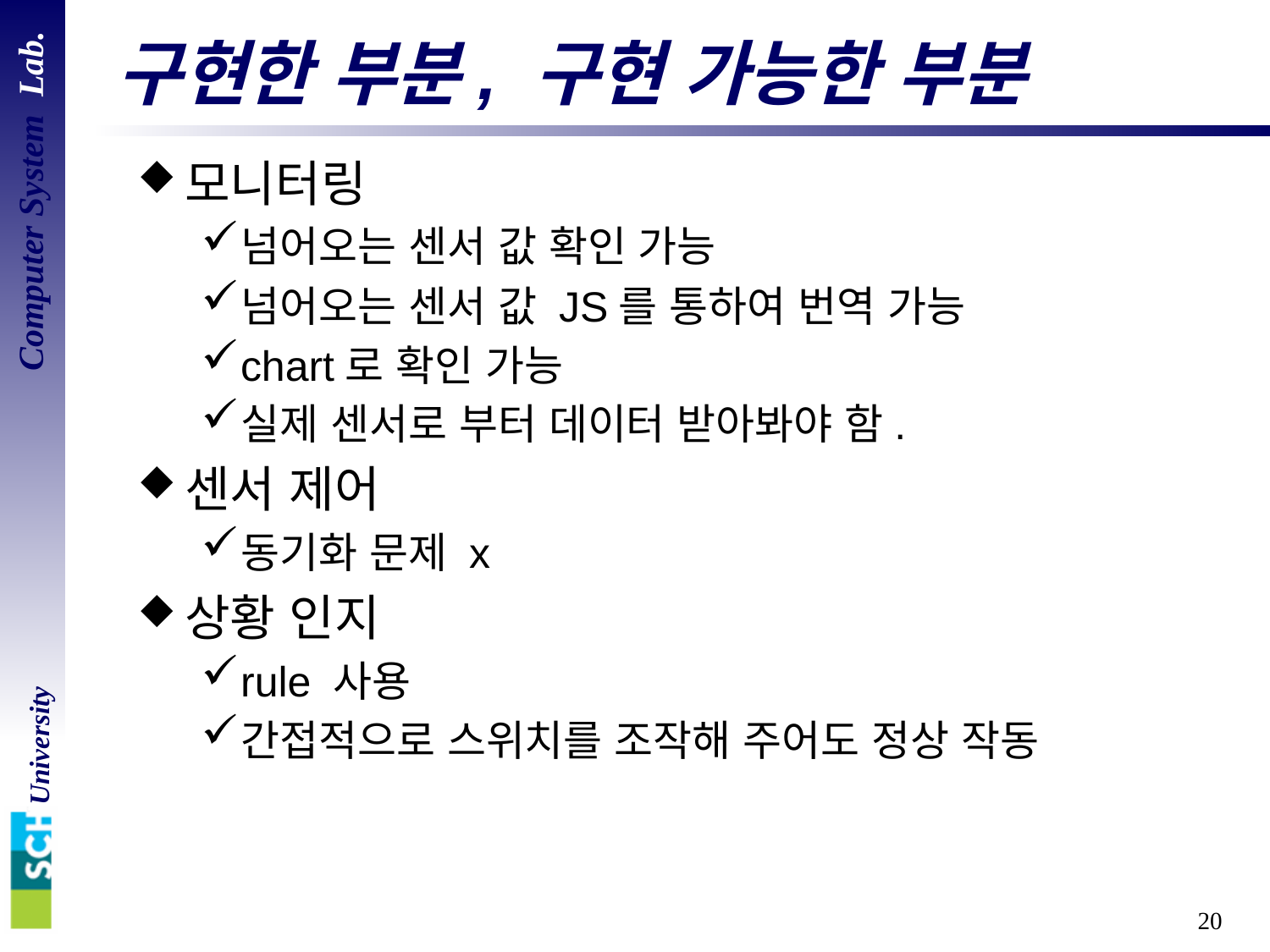

# 구현한 부분, 구현 가능한 부분
모니터링
넘어오는 센서 값 확인 가능
넘어오는 센서 값 JS를 통하여 번역 가능
chart로 확인 가능
실제 센서로 부터 데이터 받아봐야 함.
센서 제어
동기화 문제 x
상황 인지
rule 사용
간접적으로 스위치를 조작해 주어도 정상 작동